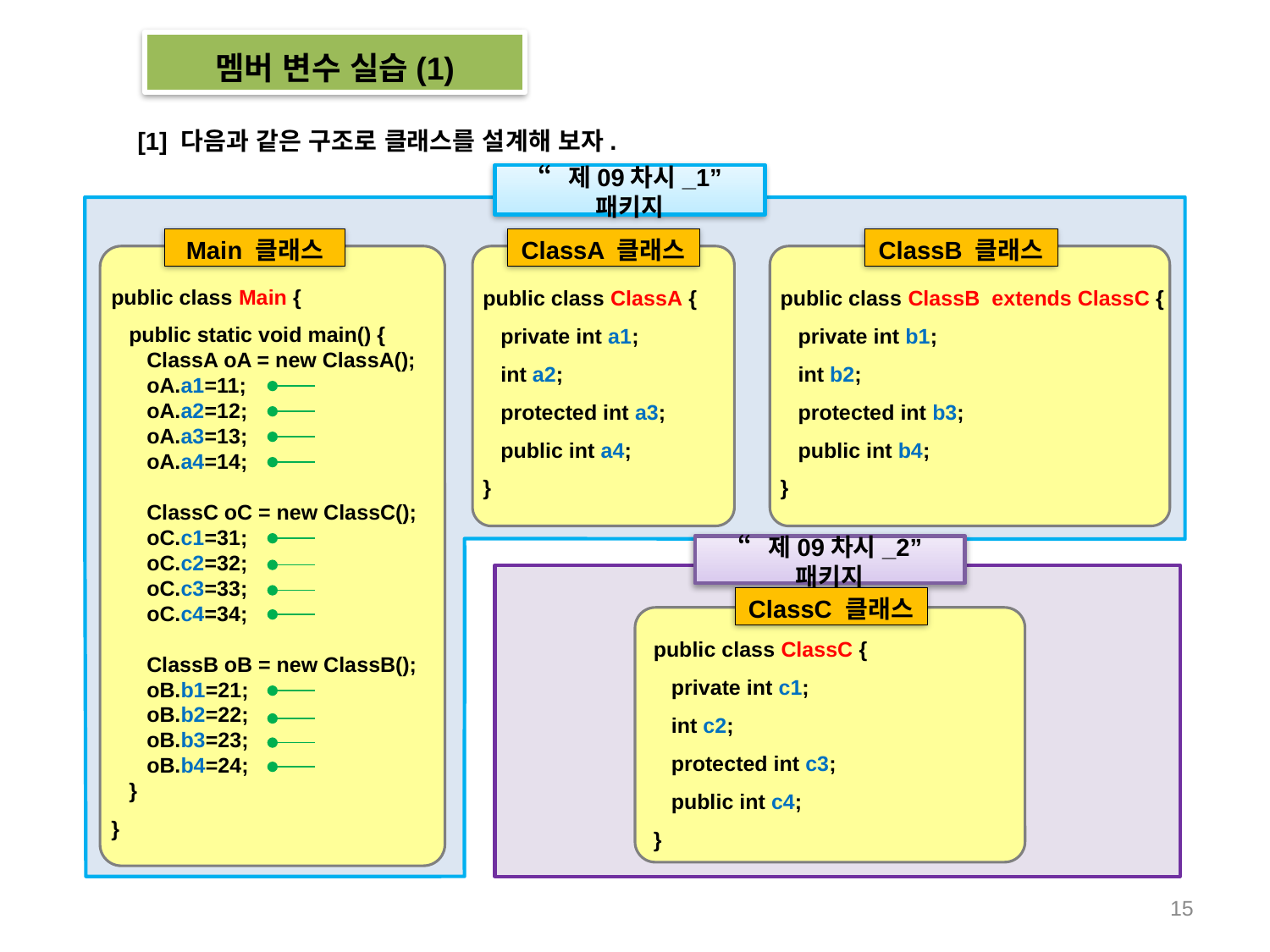

멤버 변수 실습(1)
[1] 다음과 같은 구조로 클래스를 설계해 보자.
“제09차시_1” 패키지

Main 클래스
ClassA 클래스
ClassB 클래스
public class Main {
   public static void main() {
      ClassA oA = new ClassA();
      oA.a1=11;
      oA.a2=12;
      oA.a3=13;
      oA.a4=14;

      ClassC oC = new ClassC();
      oC.c1=31;
      oC.c2=32;
      oC.c3=33;
      oC.c4=34;

      ClassB oB = new ClassB();
      oB.b1=21;
      oB.b2=22;
      oB.b3=23;
      oB.b4=24;
   }
}
public class ClassA {
   private int a1;
   int a2;
   protected int a3;
   public int a4;
}
public class ClassB  extends ClassC {
   private int b1;
   int b2;
   protected int b3;
   public int b4;
}
“제09차시_2” 패키지

ClassC 클래스
public class ClassC {
   private int c1;
   int c2;
   protected int c3;
   public int c4;
}
15